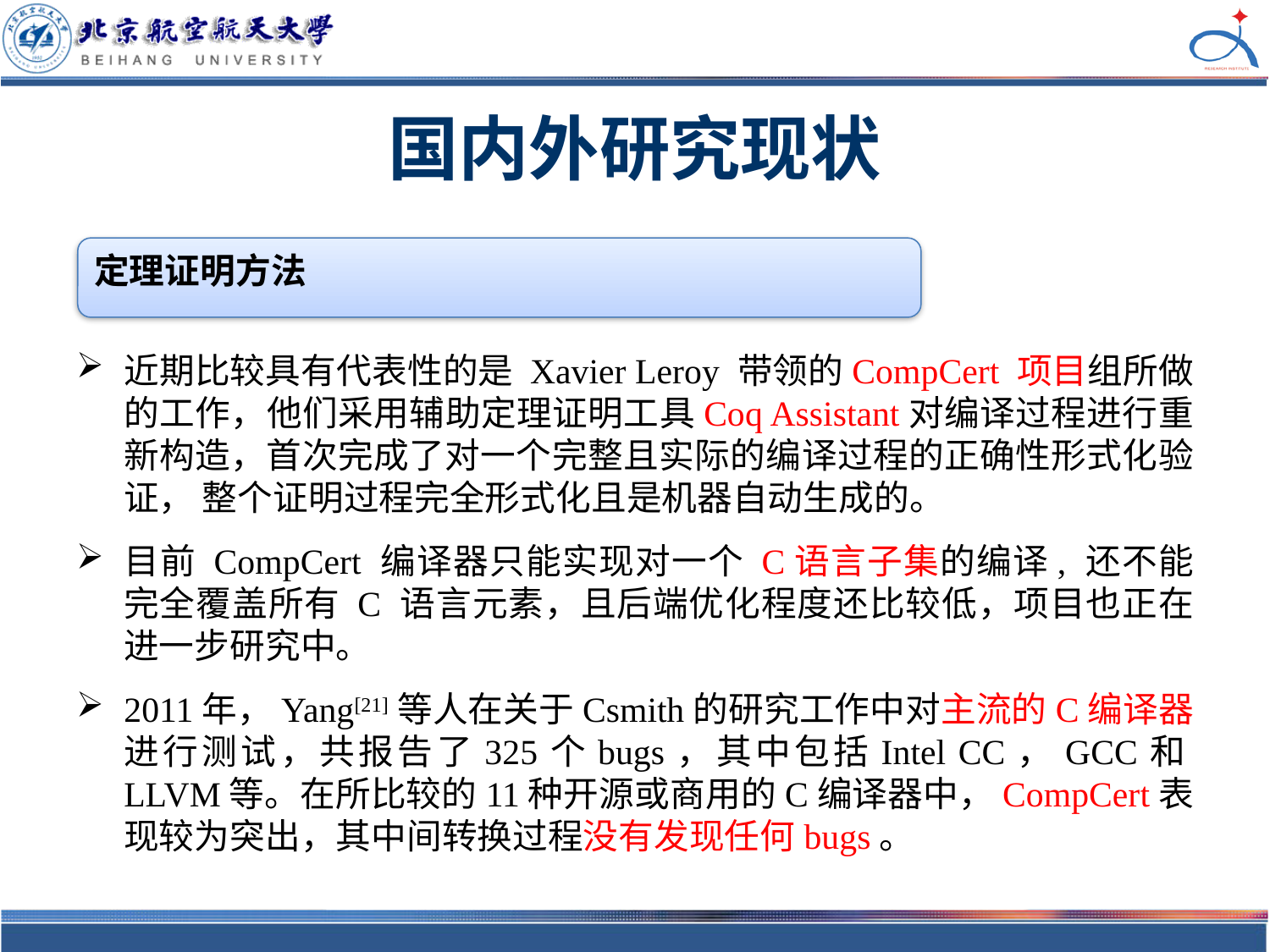

# 国内外研究现状

近期比较具有代表性的是 Xavier Leroy 带领的CompCert 项目组所做的工作，他们采用辅助定理证明工具Coq Assistant对编译过程进行重新构造，首次完成了对一个完整且实际的编译过程的正确性形式化验证， 整个证明过程完全形式化且是机器自动生成的。
目前 CompCert 编译器只能实现对一个 C语言子集的编译, 还不能完全覆盖所有 C 语言元素，且后端优化程度还比较低，项目也正在进一步研究中。
2011年，Yang[21]等人在关于Csmith的研究工作中对主流的C编译器进行测试，共报告了325个bugs，其中包括Intel CC，GCC和LLVM等。在所比较的11种开源或商用的C编译器中，CompCert表现较为突出，其中间转换过程没有发现任何bugs。

定理证明方法